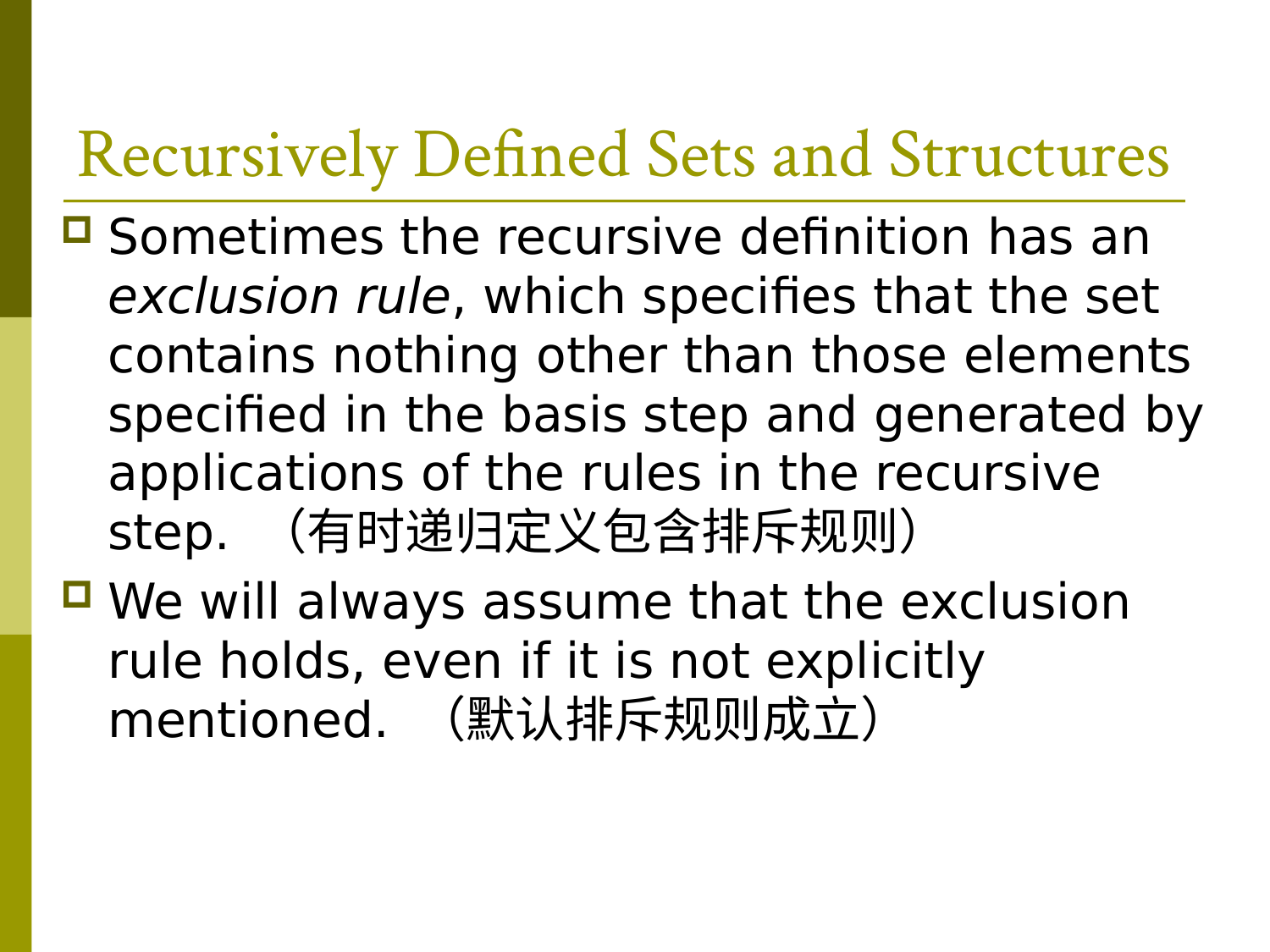

# Recursively Defined Sets and Structures
Sometimes the recursive definition has an exclusion rule, which specifies that the set contains nothing other than those elements specified in the basis step and generated by applications of the rules in the recursive step. （有时递归定义包含排斥规则）
We will always assume that the exclusion rule holds, even if it is not explicitly mentioned. （默认排斥规则成立）